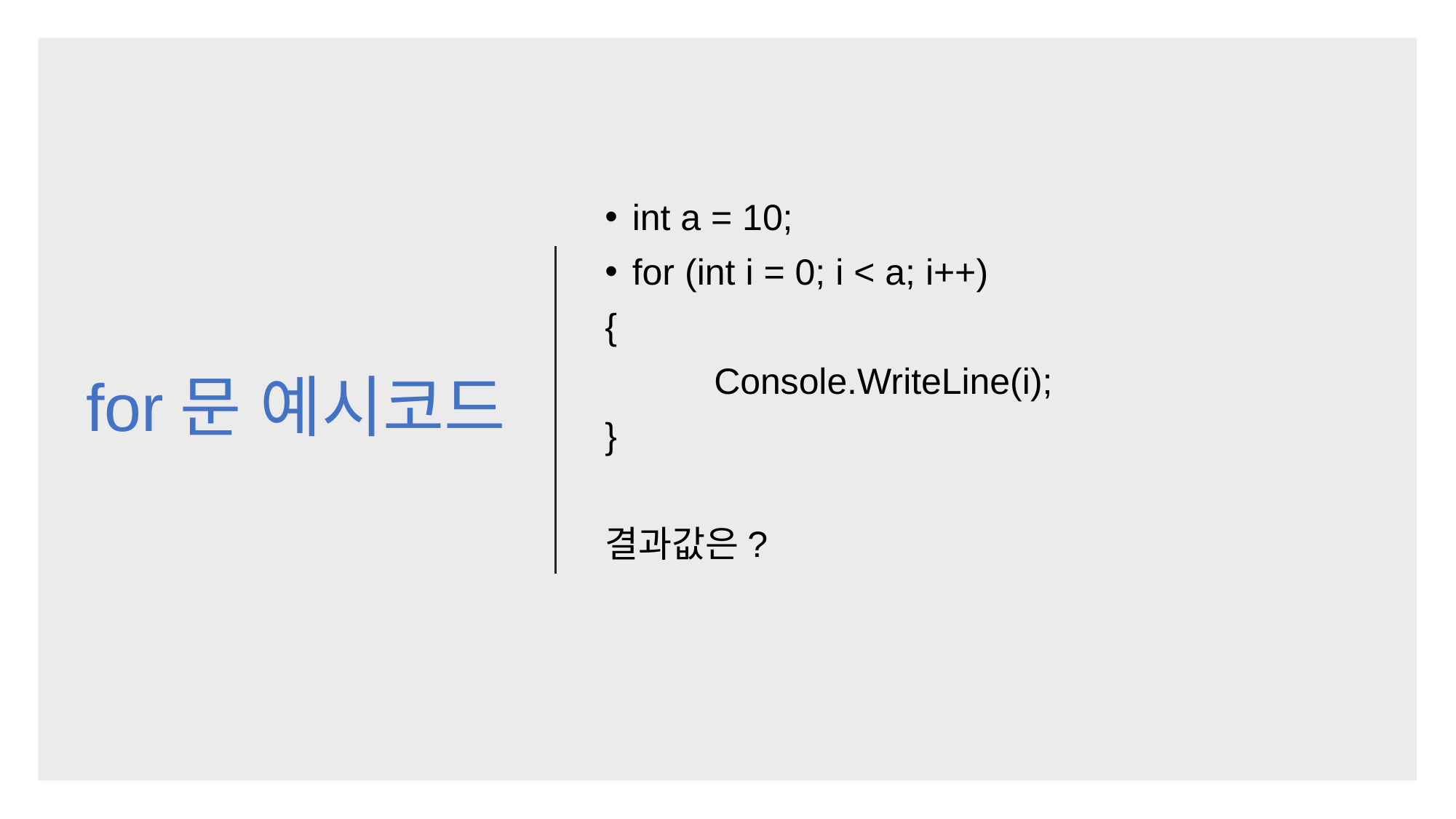

# for문 예시코드
int a = 10;
for (int i = 0; i < a; i++)
{
	Console.WriteLine(i);
}

결과값은?